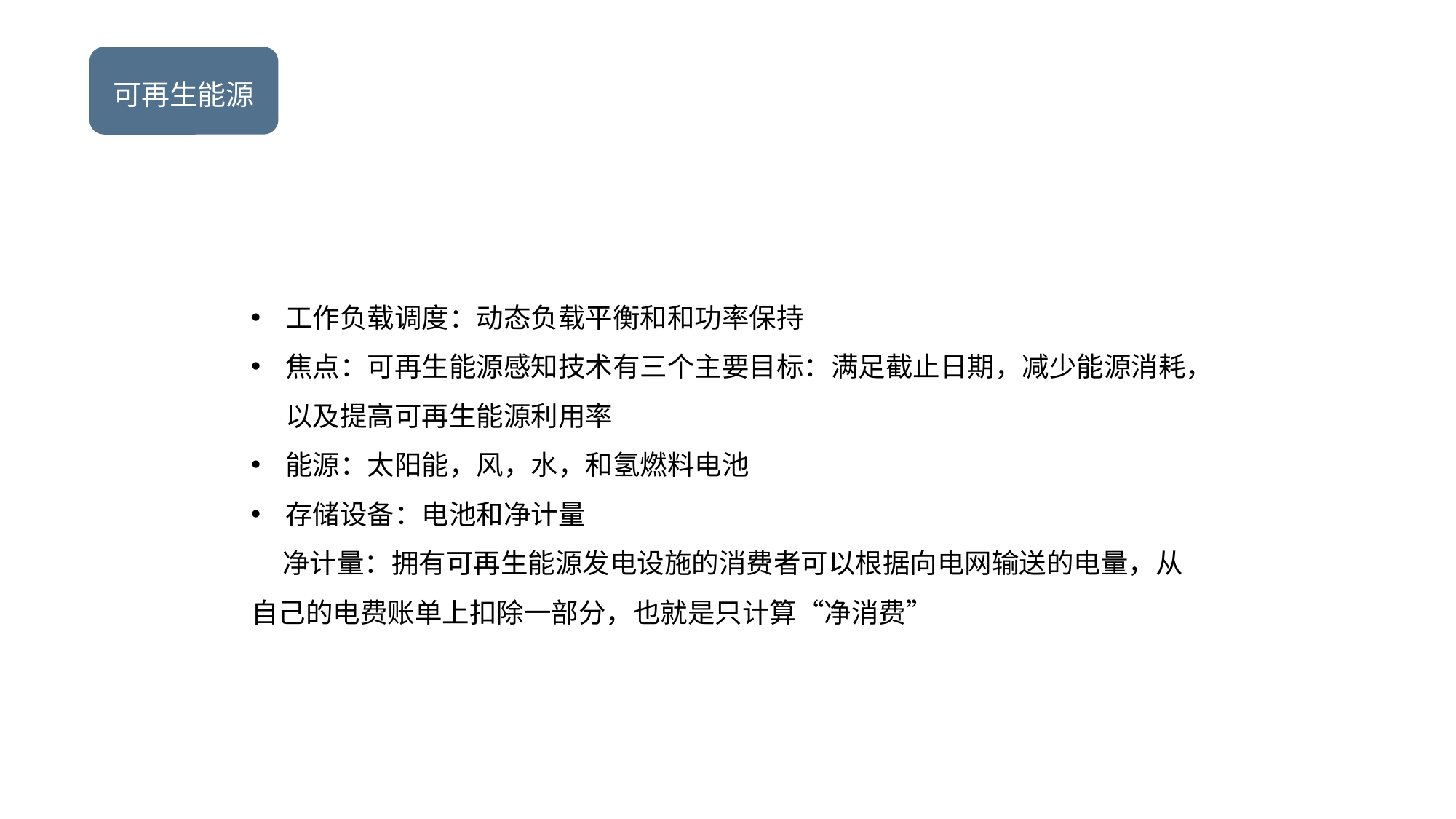

可再生能源

工作负载调度：动态负载平衡和和功率保持
焦点：可再生能源感知技术有三个主要目标：满足截止日期，减少能源消耗，以及提高可再生能源利用率
能源：太阳能，风，水，和氢燃料电池
存储设备：电池和净计量
    净计量：拥有可再生能源发电设施的消费者可以根据向电网输送的电量，从   自己的电费账单上扣除一部分，也就是只计算“净消费”